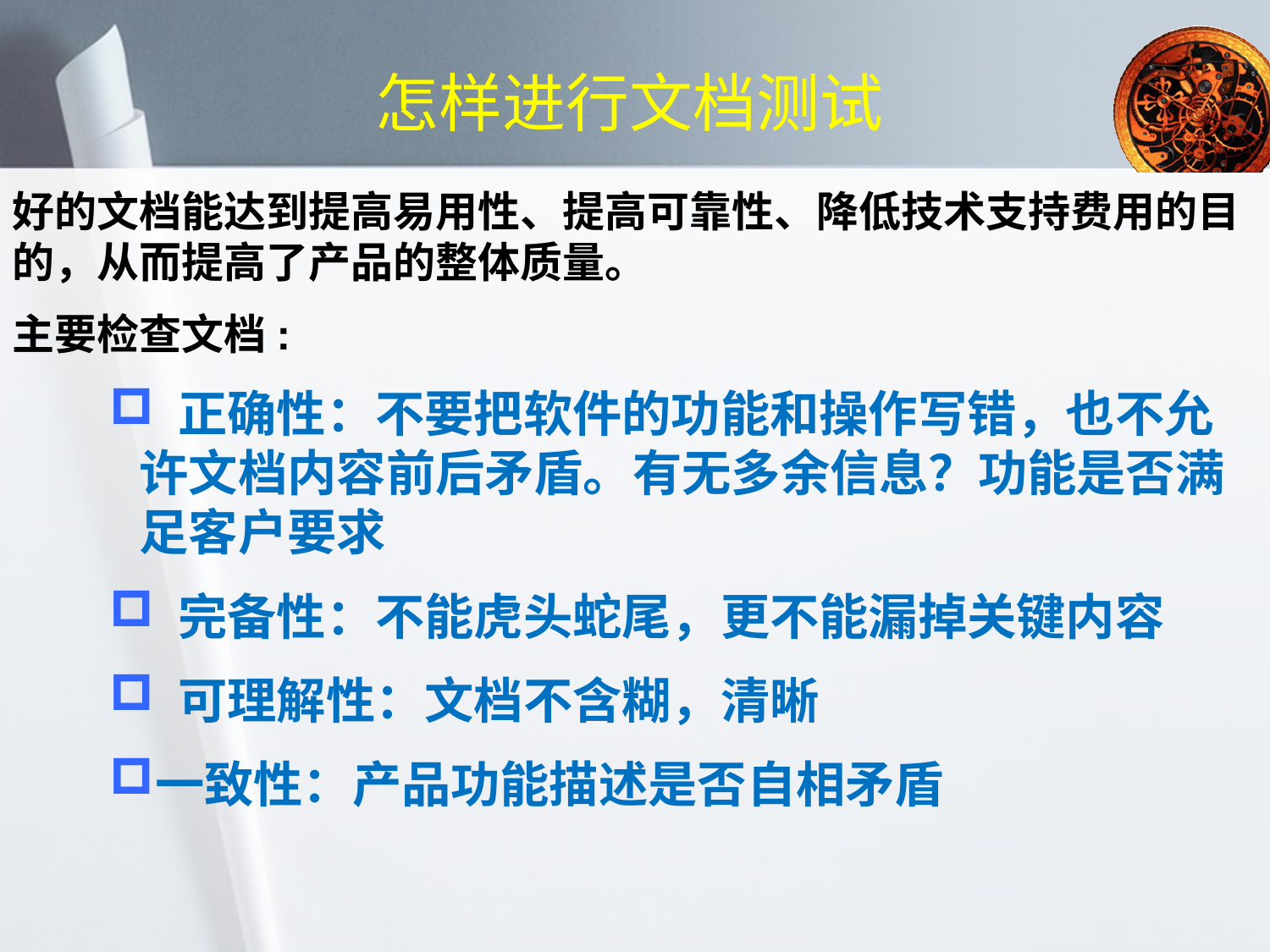

# 怎样进行文档测试
好的文档能达到提高易用性、提高可靠性、降低技术支持费用的目的，从而提高了产品的整体质量。
主要检查文档:
 正确性：不要把软件的功能和操作写错，也不允许文档内容前后矛盾。有无多余信息？功能是否满足客户要求
 完备性：不能虎头蛇尾，更不能漏掉关键内容
 可理解性：文档不含糊，清晰
一致性：产品功能描述是否自相矛盾